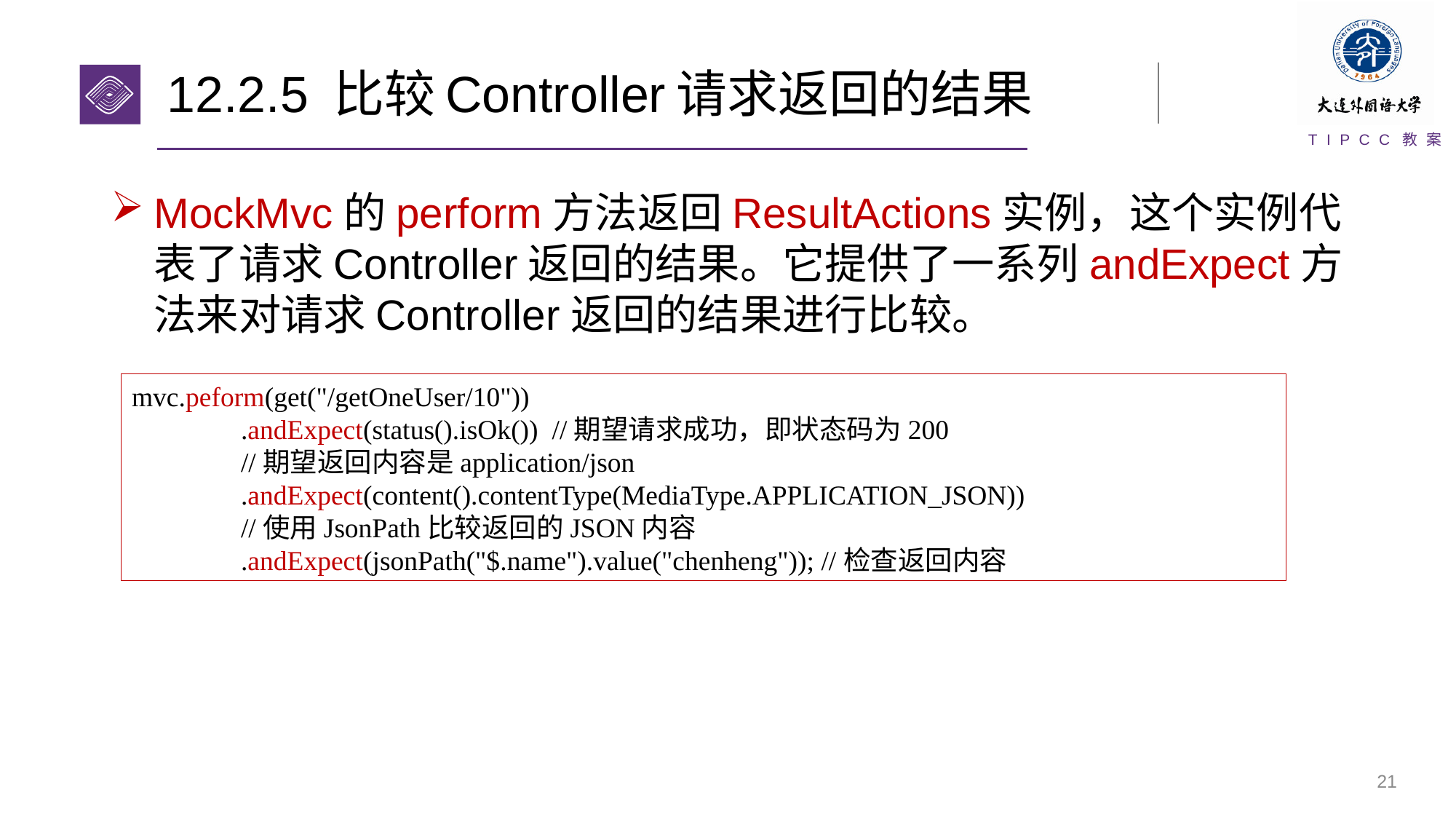

# 12.2.5 比较Controller请求返回的结果
MockMvc的perform方法返回ResultActions实例，这个实例代表了请求Controller返回的结果。它提供了一系列andExpect方法来对请求Controller返回的结果进行比较。
mvc.peform(get("/getOneUser/10"))
	.andExpect(status().isOk())  //期望请求成功，即状态码为200
	//期望返回内容是application/json
	.andExpect(content().contentType(MediaType.APPLICATION_JSON))
	//使用JsonPath比较返回的JSON内容
	.andExpect(jsonPath("$.name").value("chenheng")); //检查返回内容
21